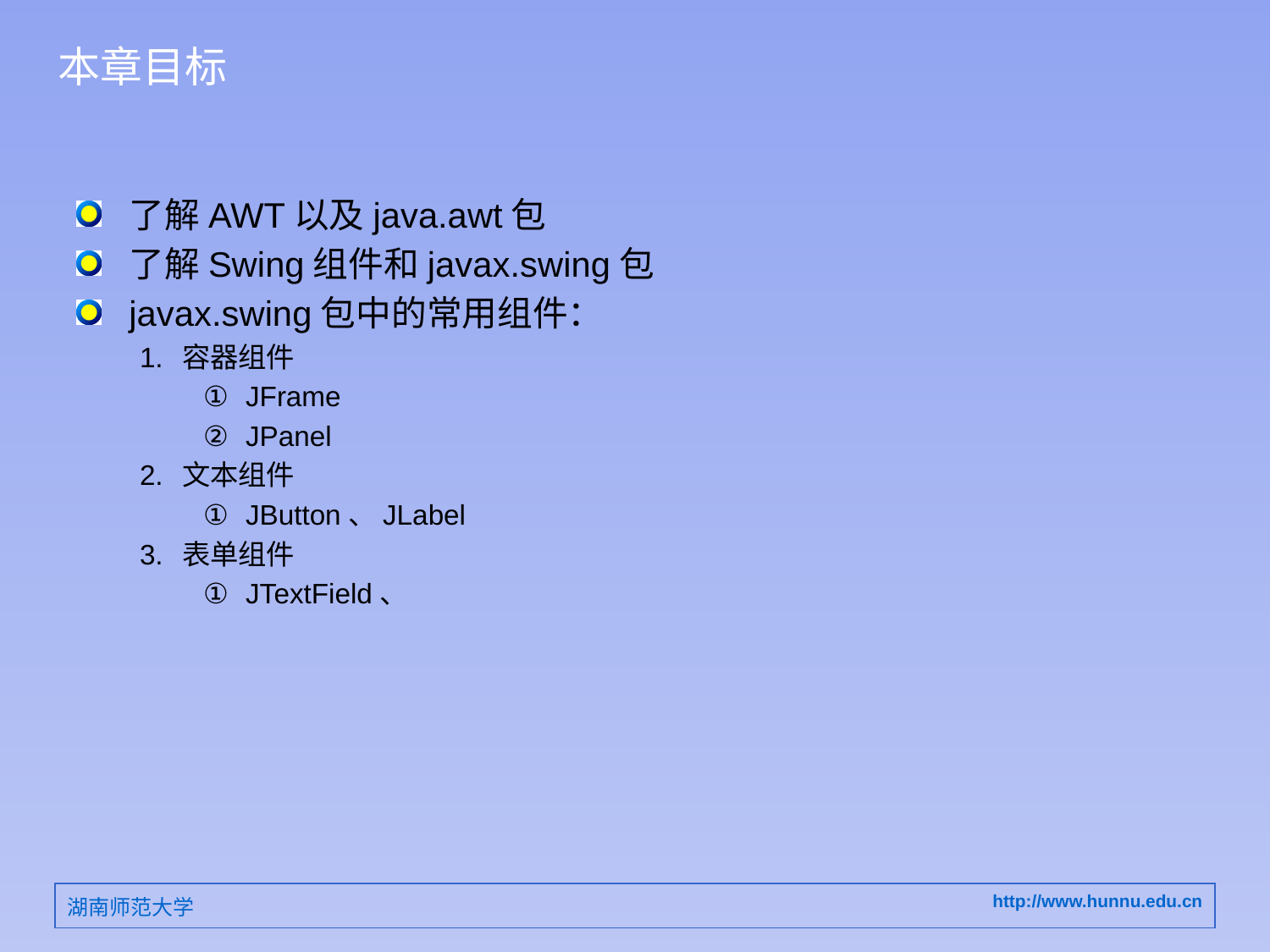

# 本章目标
了解AWT以及java.awt包
了解Swing组件和javax.swing包
javax.swing包中的常用组件：
容器组件
JFrame
JPanel
文本组件
JButton、JLabel
表单组件
JTextField、